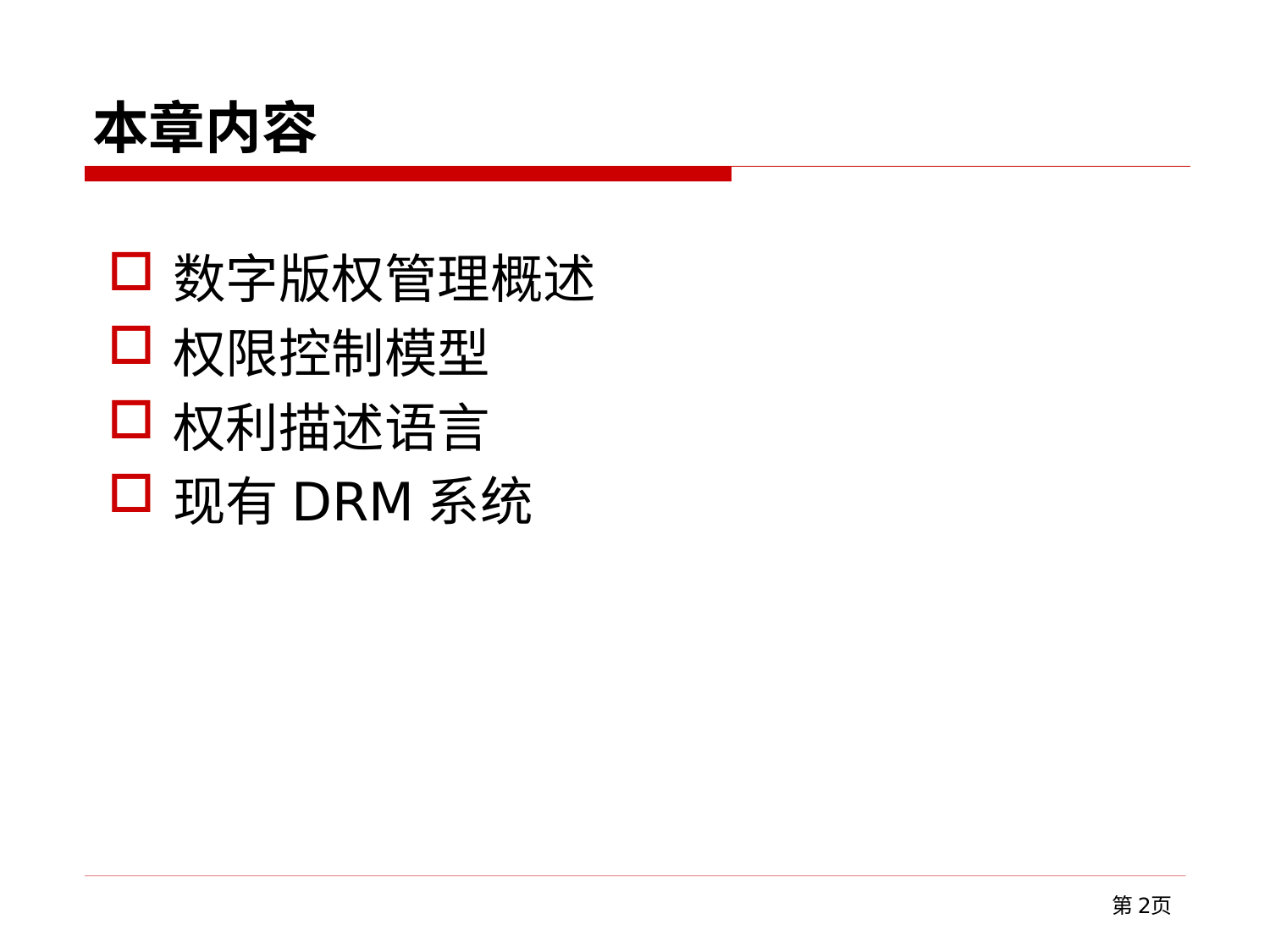

# 本章内容
数字版权管理概述
权限控制模型
权利描述语言
现有DRM系统

2